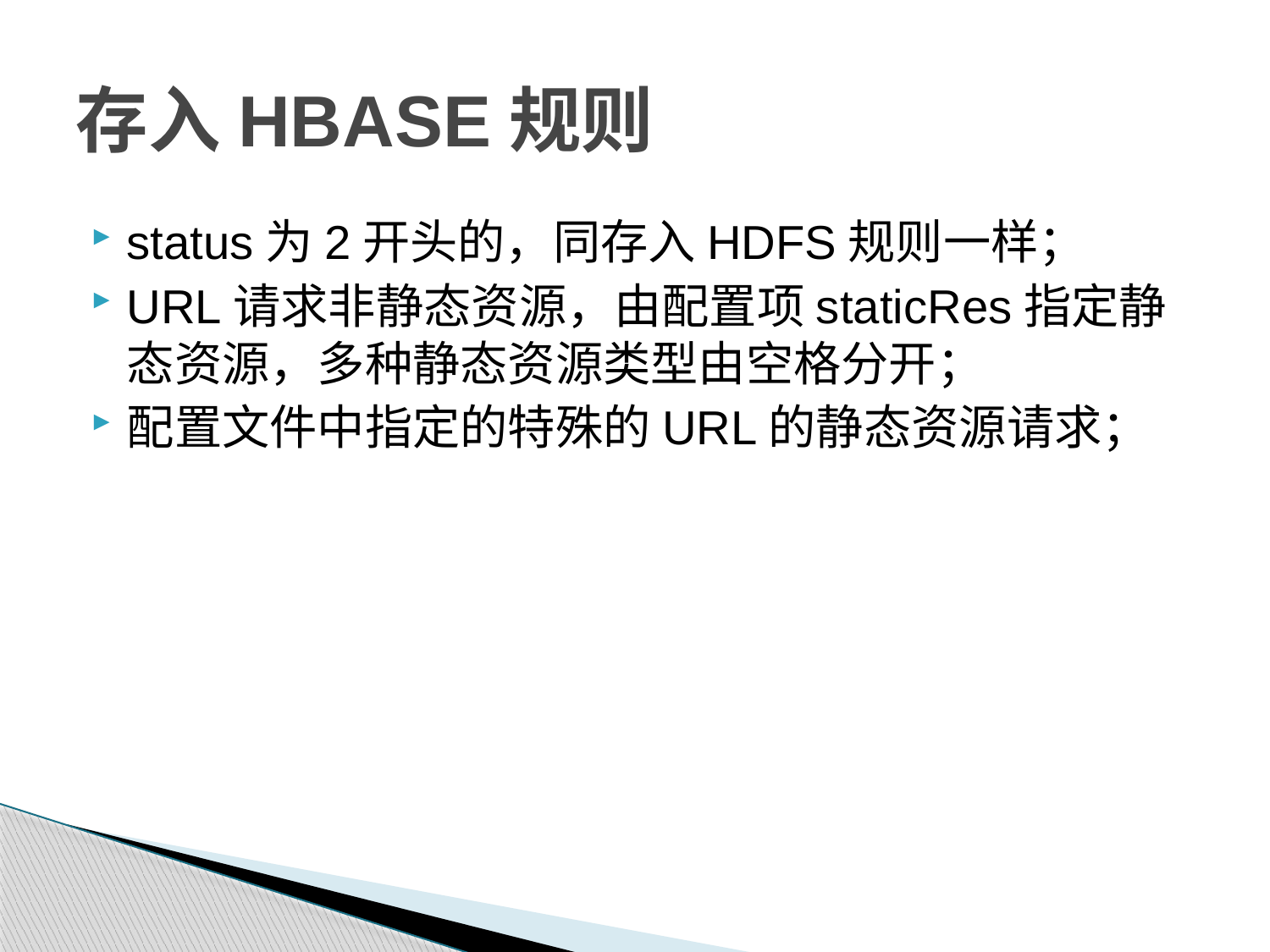

# 存入HBASE规则
status为2开头的，同存入HDFS规则一样；
URL请求非静态资源，由配置项staticRes指定静态资源，多种静态资源类型由空格分开；
配置文件中指定的特殊的URL的静态资源请求；